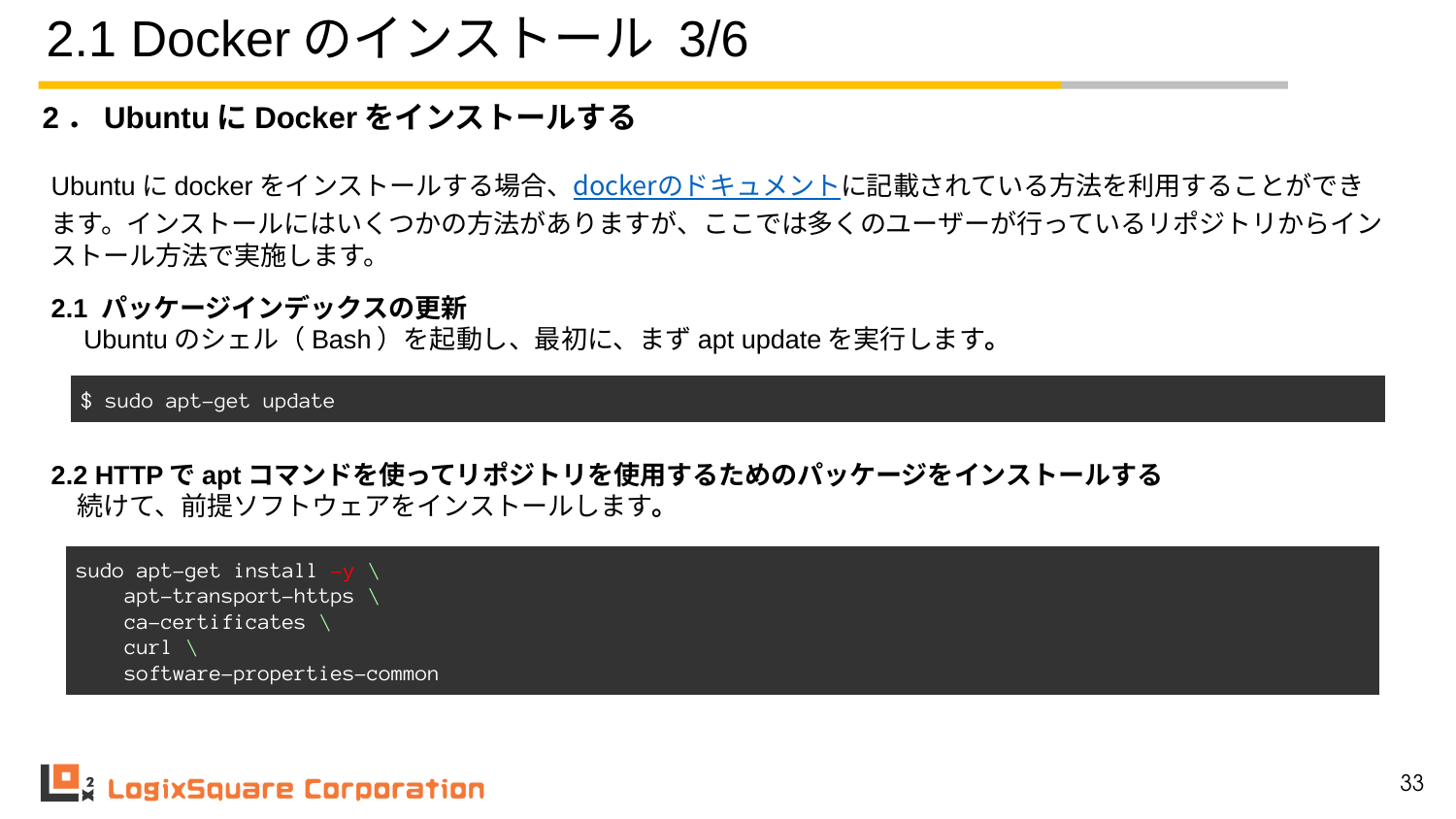

# 2.1 Dockerのインストール 3/6
2．UbuntuにDockerをインストールする

Ubuntuにdockerをインストールする場合、dockerのドキュメントに記載されている方法を利用することができます。インストールにはいくつかの方法がありますが、ここでは多くのユーザーが行っているリポジトリからインストール方法で実施します。
2.1 パッケージインデックスの更新
　Ubuntuのシェル（Bash）を起動し、最初に、まずapt updateを実行します。
| $ sudo apt-get update |
| --- |
2.2 HTTPでaptコマンドを使ってリポジトリを使用するためのパッケージをインストールする
　続けて、前提ソフトウェアをインストールします。

| sudo apt-get install -y \ apt-transport-https \ ca-certificates \ curl \ software-properties-common |
| --- |
33